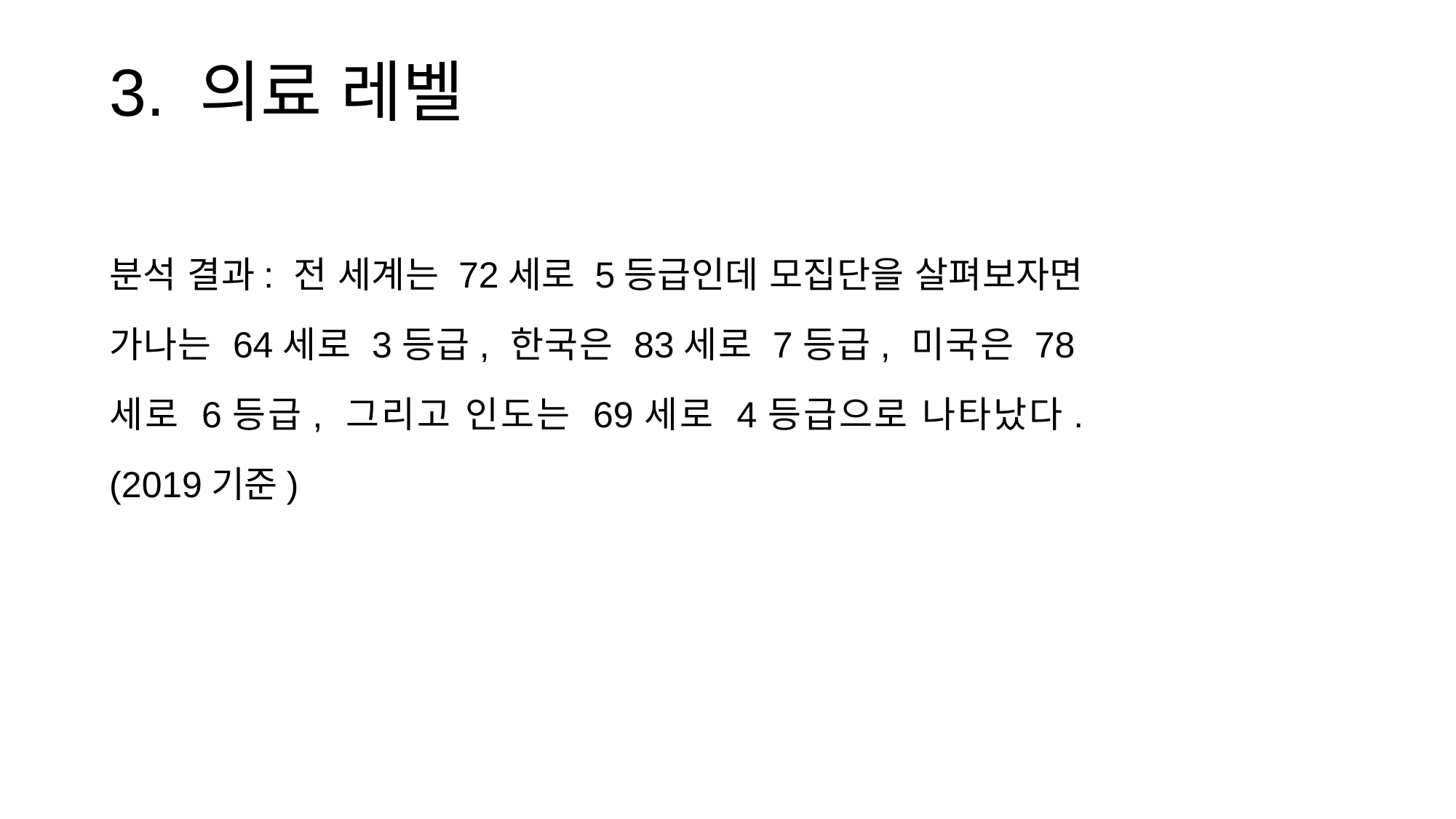

# 3. 의료 레벨
분석 결과: 전 세계는 72세로 5등급인데 모집단을 살펴보자면 가나는 64세로 3등급, 한국은 83세로 7등급, 미국은 78세로 6등급, 그리고 인도는 69세로 4등급으로 나타났다. (2019기준)